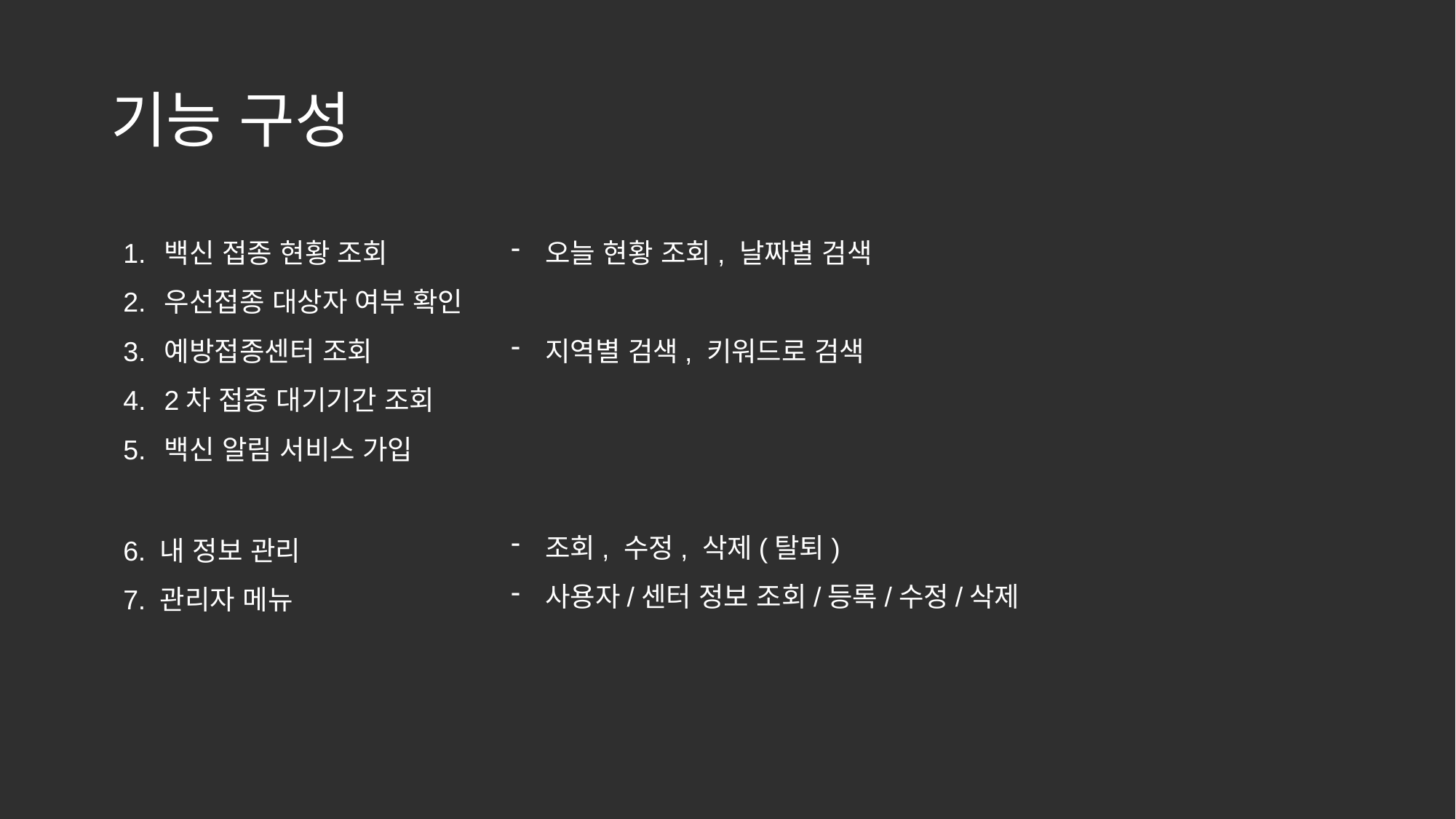

# 기능 구성
백신 접종 현황 조회
우선접종 대상자 여부 확인
예방접종센터 조회
2차 접종 대기기간 조회
백신 알림 서비스 가입
오늘 현황 조회, 날짜별 검색

지역별 검색, 키워드로 검색

조회, 수정, 삭제(탈퇴)
사용자/센터 정보 조회/등록/수정/삭제
6. 내 정보 관리
7. 관리자 메뉴